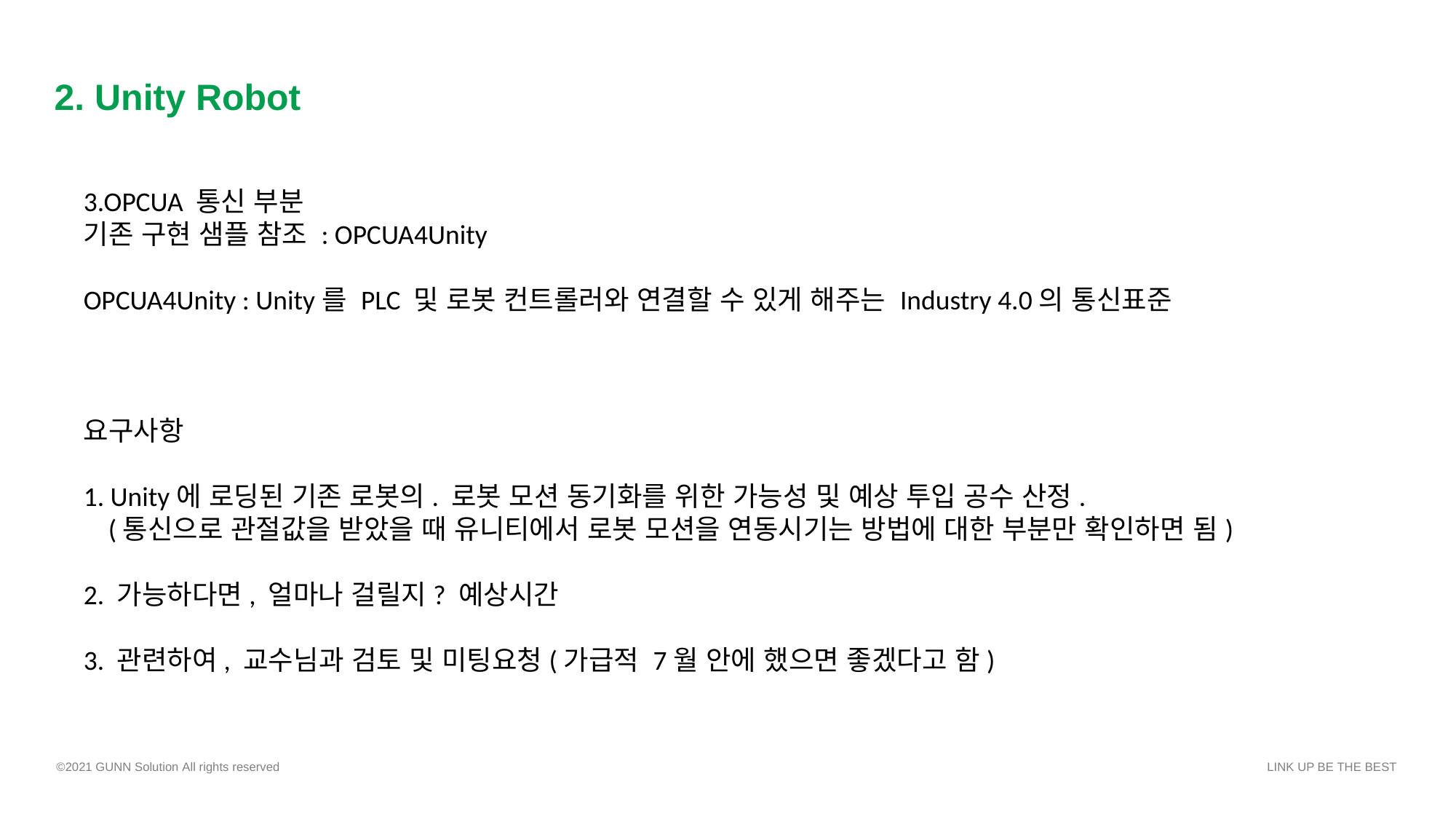

2. Unity Robot
3.OPCUA 통신 부분
기존 구현 샘플 참조 : OPCUA4Unity

OPCUA4Unity : Unity를 PLC 및 로봇 컨트롤러와 연결할 수 있게 해주는 Industry 4.0의 통신표준

요구사항

1. Unity에 로딩된 기존 로봇의. 로봇 모션 동기화를 위한 가능성 및 예상 투입 공수 산정.
    (통신으로 관절값을 받았을 때 유니티에서 로봇 모션을 연동시기는 방법에 대한 부분만 확인하면 됨)

2. 가능하다면, 얼마나 걸릴지? 예상시간

3. 관련하여, 교수님과 검토 및 미팅요청(가급적 7월 안에 했으면 좋겠다고 함)